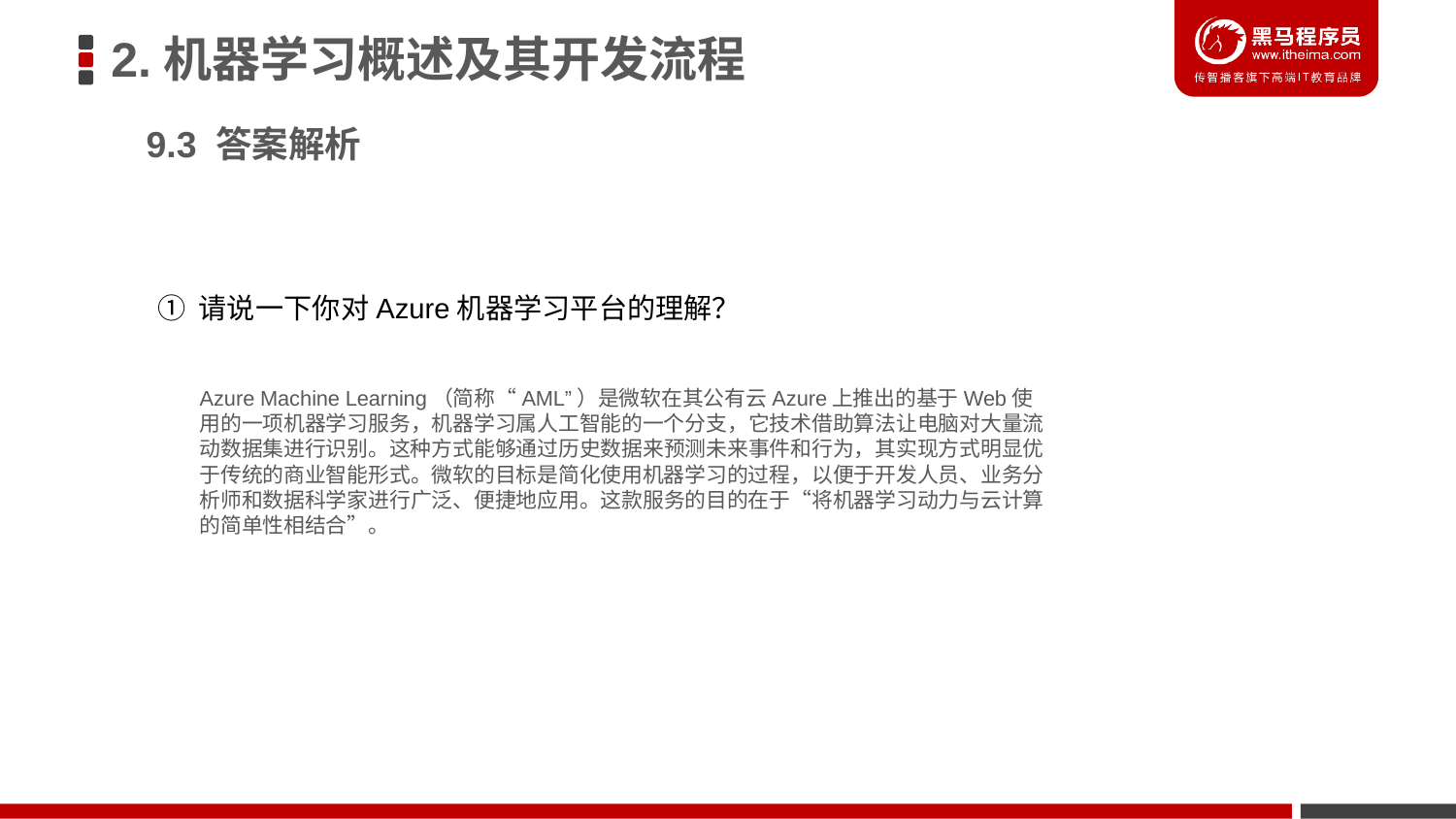

2.机器学习概述及其开发流程
9.3 答案解析

① 请说一下你对Azure机器学习平台的理解？
Azure Machine Learning（简称“AML”）是微软在其公有云Azure上推出的基于Web使用的一项机器学习服务，机器学习属人工智能的一个分支，它技术借助算法让电脑对大量流动数据集进行识别。这种方式能够通过历史数据来预测未来事件和行为，其实现方式明显优于传统的商业智能形式。微软的目标是简化使用机器学习的过程，以便于开发人员、业务分析师和数据科学家进行广泛、便捷地应用。这款服务的目的在于“将机器学习动力与云计算的简单性相结合”。